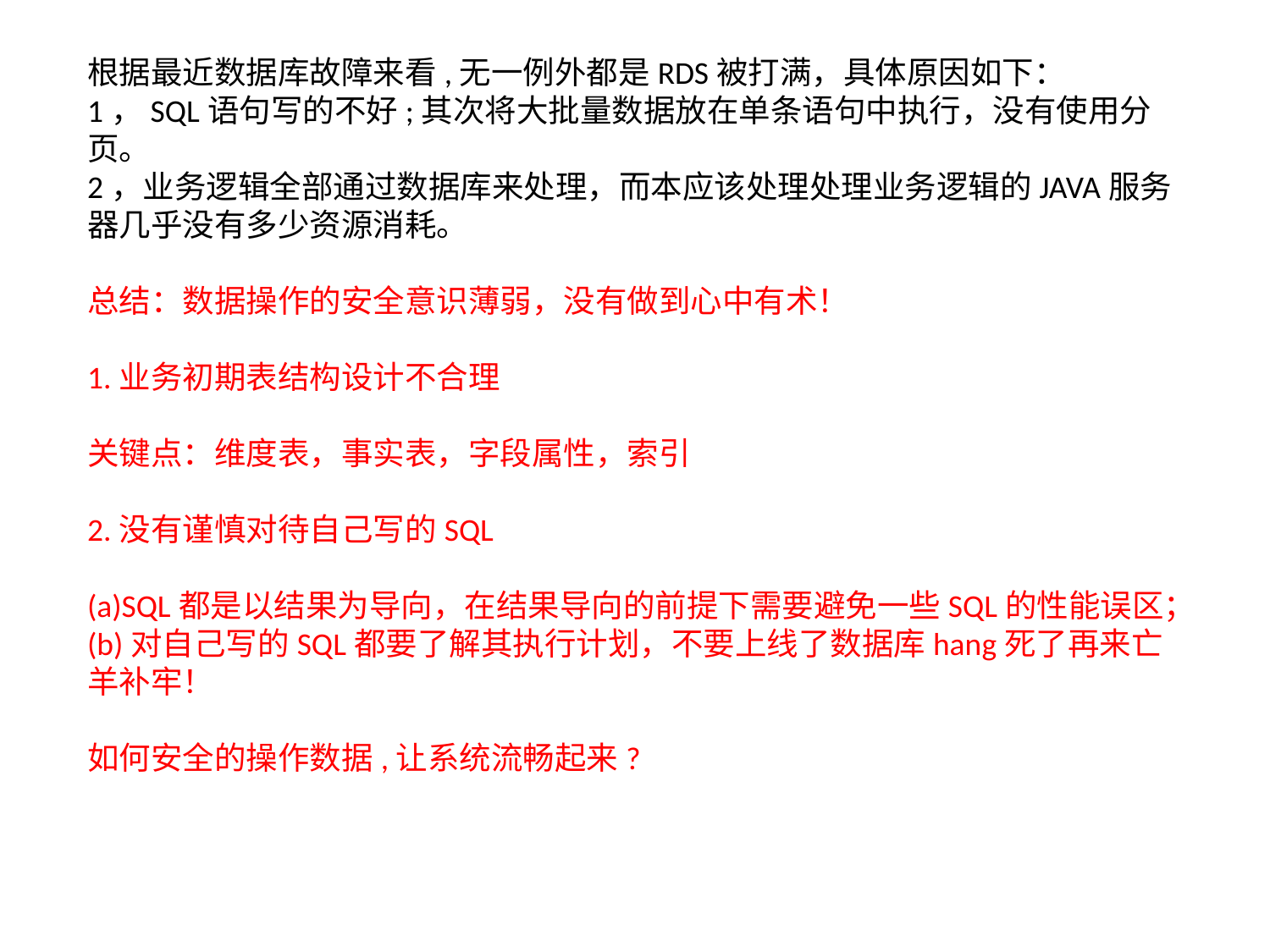

根据最近数据库故障来看,无一例外都是RDS被打满，具体原因如下：
1，SQL语句写的不好;其次将大批量数据放在单条语句中执行，没有使用分页。
2，业务逻辑全部通过数据库来处理，而本应该处理处理业务逻辑的JAVA服务器几乎没有多少资源消耗。

总结：数据操作的安全意识薄弱，没有做到心中有术！

1.业务初期表结构设计不合理

关键点：维度表，事实表，字段属性，索引

2.没有谨慎对待自己写的SQL

(a)SQL都是以结果为导向，在结果导向的前提下需要避免一些SQL的性能误区；(b)对自己写的SQL都要了解其执行计划，不要上线了数据库hang死了再来亡羊补牢！
如何安全的操作数据,让系统流畅起来?